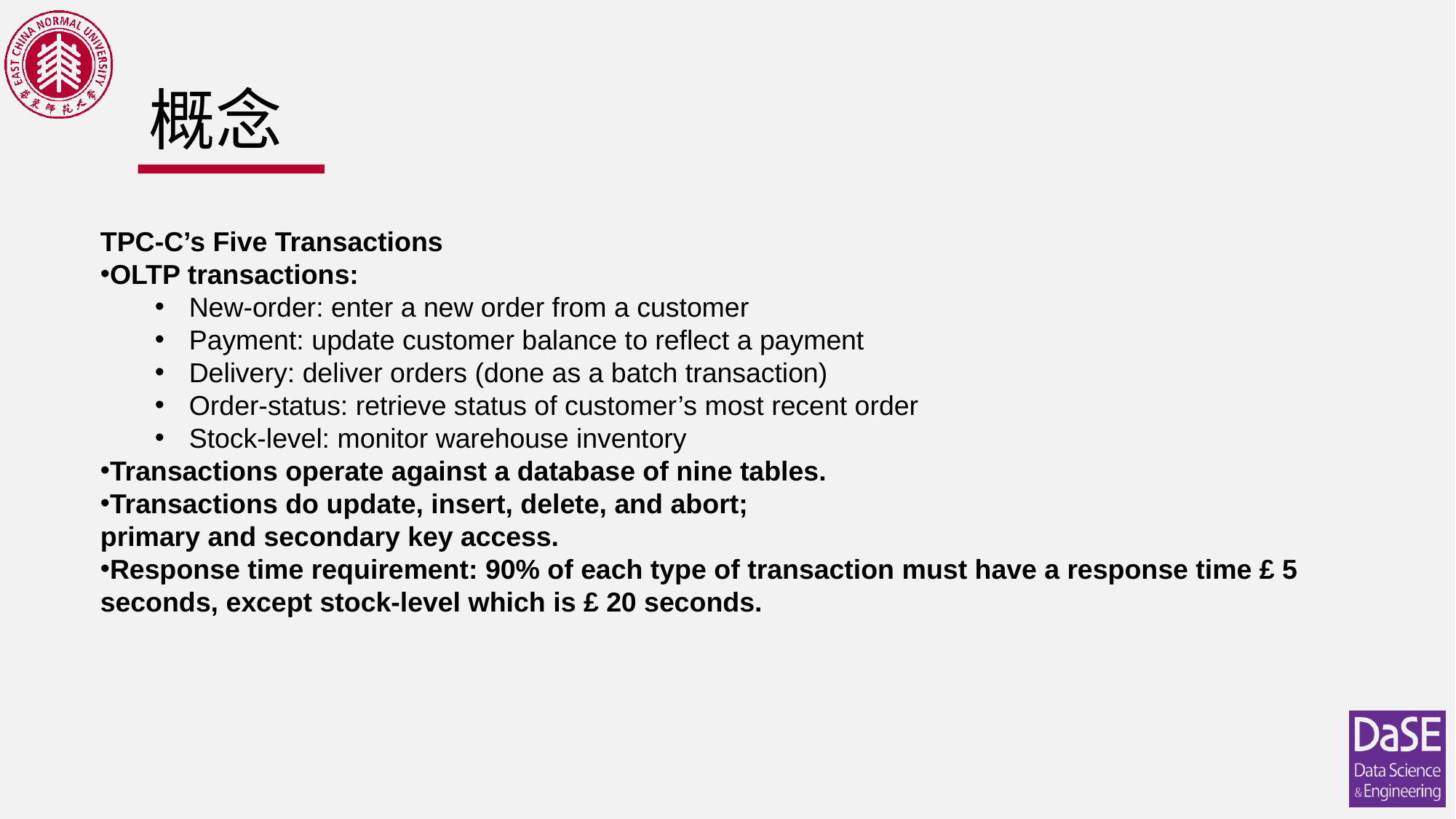

# 概念
TPC-C’s Five Transactions
OLTP transactions:
New-order: enter a new order from a customer
Payment: update customer balance to reflect a payment
Delivery: deliver orders (done as a batch transaction)
Order-status: retrieve status of customer’s most recent order
Stock-level: monitor warehouse inventory
Transactions operate against a database of nine tables.
Transactions do update, insert, delete, and abort;
primary and secondary key access.
Response time requirement: 90% of each type of transaction must have a response time £ 5 seconds, except stock-level which is £ 20 seconds.